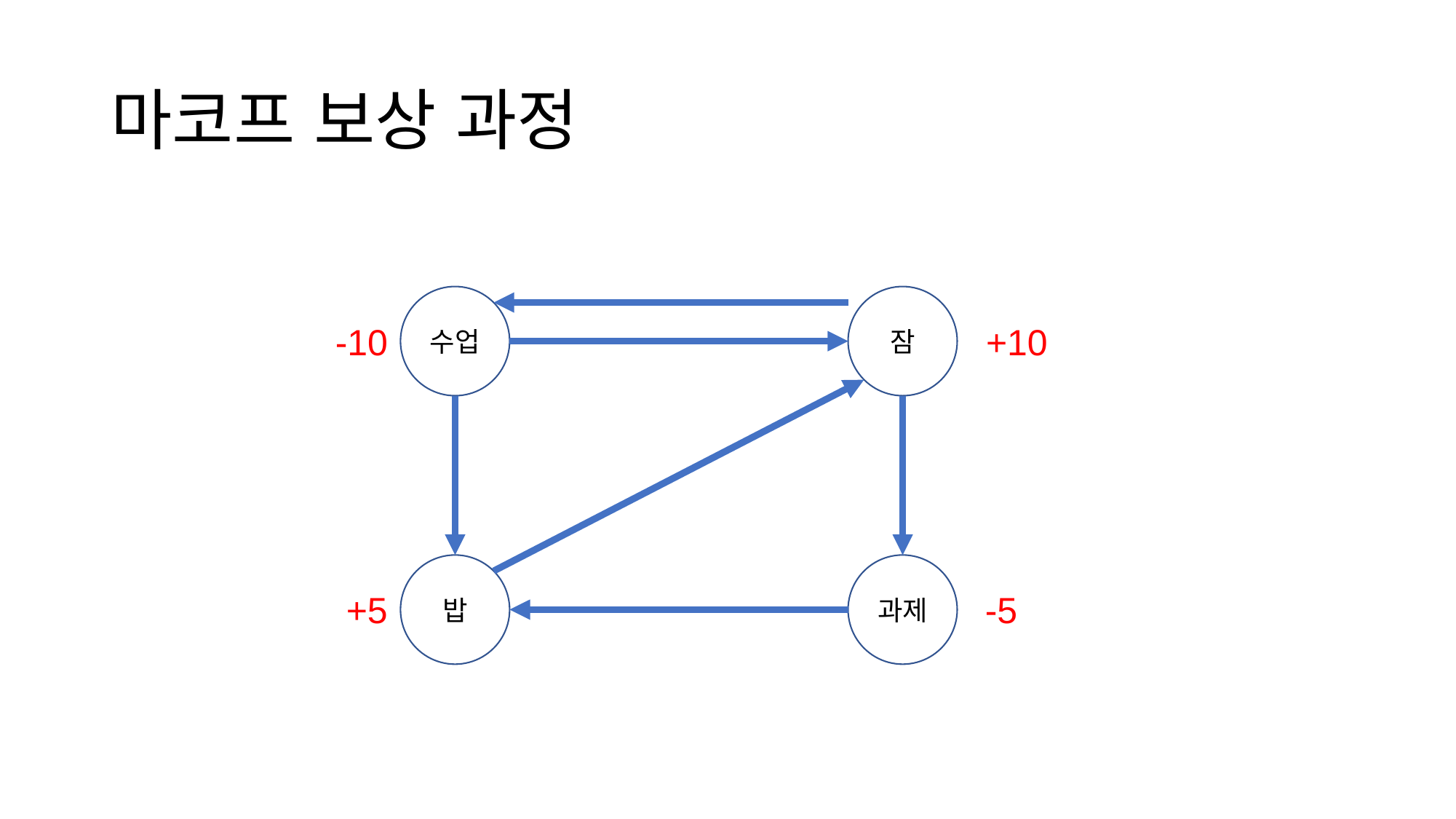

# 마코프 보상 과정
수업
잠
-10
+10
밥
과제
+5
-5